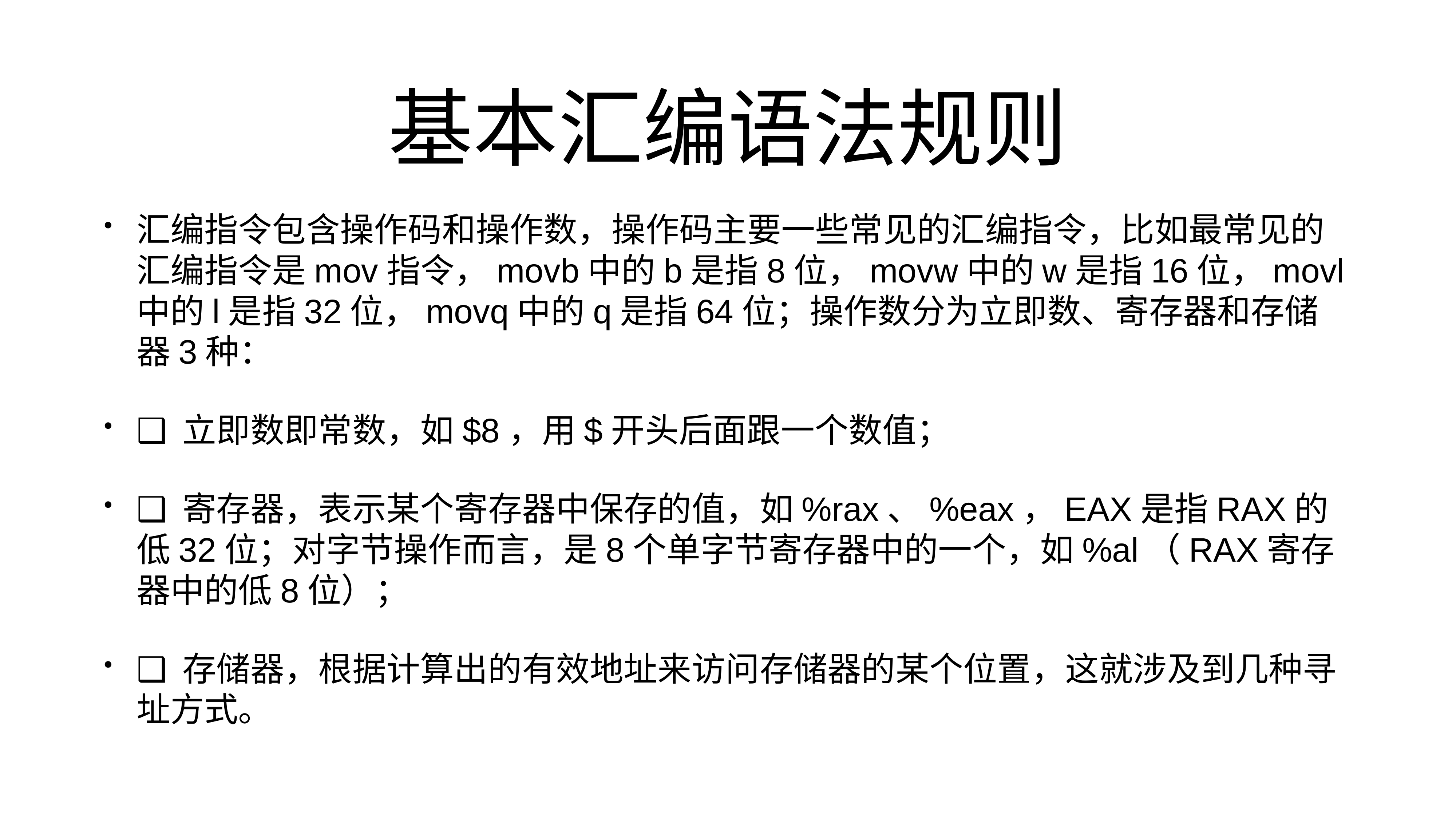

# 基本汇编语法规则
汇编指令包含操作码和操作数，操作码主要一些常见的汇编指令，比如最常见的汇编指令是mov指令，movb中的b是指8位，movw中的w是指16位，movl中的l是指32位，movq中的q是指64位；操作数分为立即数、寄存器和存储器3种：
❑ 立即数即常数，如$8，用$开头后面跟一个数值；
❑ 寄存器，表示某个寄存器中保存的值，如%rax、%eax，EAX是指RAX的低32位；对字节操作而言，是8个单字节寄存器中的一个，如%al（RAX寄存器中的低8位）；
❑ 存储器，根据计算出的有效地址来访问存储器的某个位置，这就涉及到几种寻址方式。